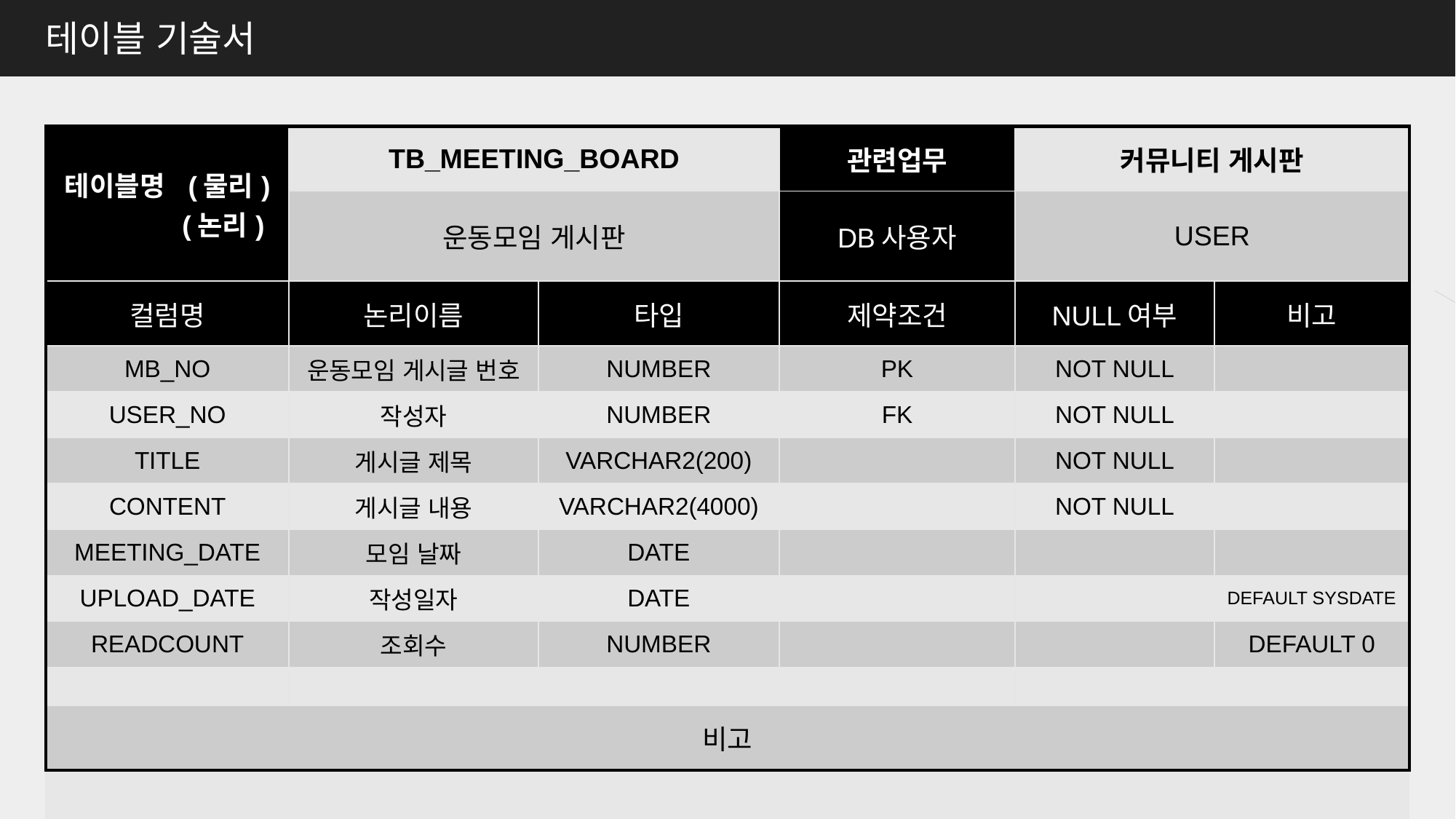

테이블 기술서

| 테이블명 (물리) 　(논리) | TB\_MEETING\_BOARD |  | 관련업무 | 커뮤니티 게시판 |  |
| --- | --- | --- | --- | --- | --- |
|  | 운동모임 게시판 |  | DB사용자 | USER |  |
| 컬럼명 | 논리이름 | 타입 | 제약조건 | NULL여부 | 비고 |
| MB\_NO | 운동모임 게시글 번호 | NUMBER | PK | NOT NULL |  |
| USER\_NO | 작성자 | NUMBER | FK | NOT NULL |  |
| TITLE | 게시글 제목 | VARCHAR2(200) |  | NOT NULL |  |
| CONTENT | 게시글 내용 | VARCHAR2(4000) |  | NOT NULL |  |
| MEETING\_DATE | 모임 날짜 | DATE |  |  |  |
| UPLOAD\_DATE | 작성일자 | DATE |  |  | DEFAULT SYSDATE |
| READCOUNT | 조회수 | NUMBER |  |  | DEFAULT 0 |
|  |  |  |  |  |  |
| 비고 |  |  |  |  |  |
|  |  |  |  |  |  |